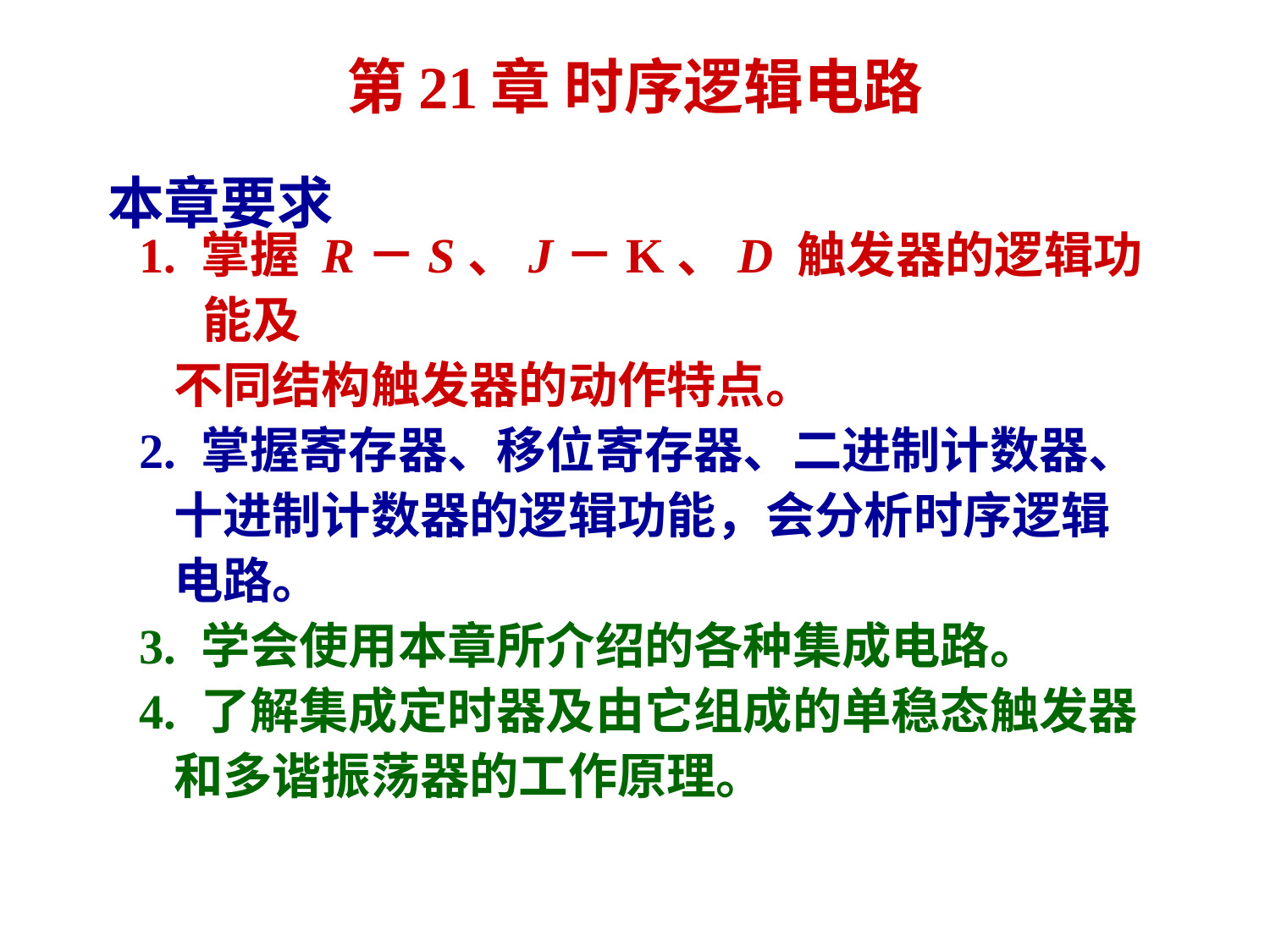

# 第21章 时序逻辑电路

本章要求
1. 掌握 R－S、J－K、D 触发器的逻辑功能及
  不同结构触发器的动作特点。
2. 掌握寄存器、移位寄存器、二进制计数器、
  十进制计数器的逻辑功能，会分析时序逻辑
  电路。
3. 学会使用本章所介绍的各种集成电路。
4. 了解集成定时器及由它组成的单稳态触发器
  和多谐振荡器的工作原理。